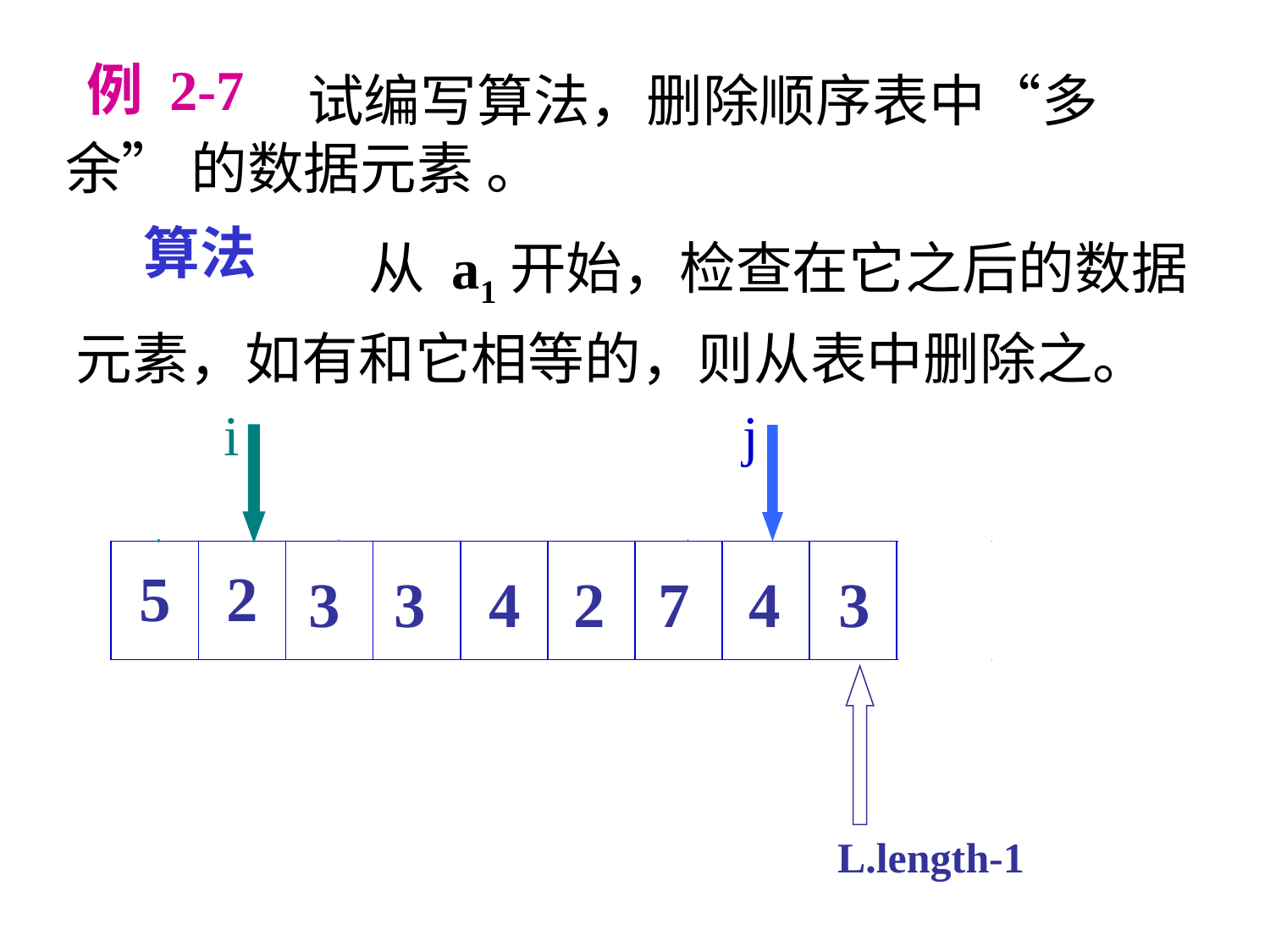

例 2-7
                  试编写算法，删除顺序表中“多余” 的数据元素 。
		  从 a1开始，检查在它之后的数据元素，如有和它相等的，则从表中删除之。
算法

i

j

i

j

j

j

| 5 | 2 | 5 | 3 | 3 | 4 | 2 | 5 | 7 | 5 | 4 | 3 |
| --- | --- | --- | --- | --- | --- | --- | --- | --- | --- | --- | --- |
3
3
4
2
5
7
7
5
4
5
4
3
4
3
3

L.length-1

L.length-1

L.length-1

L.length-1